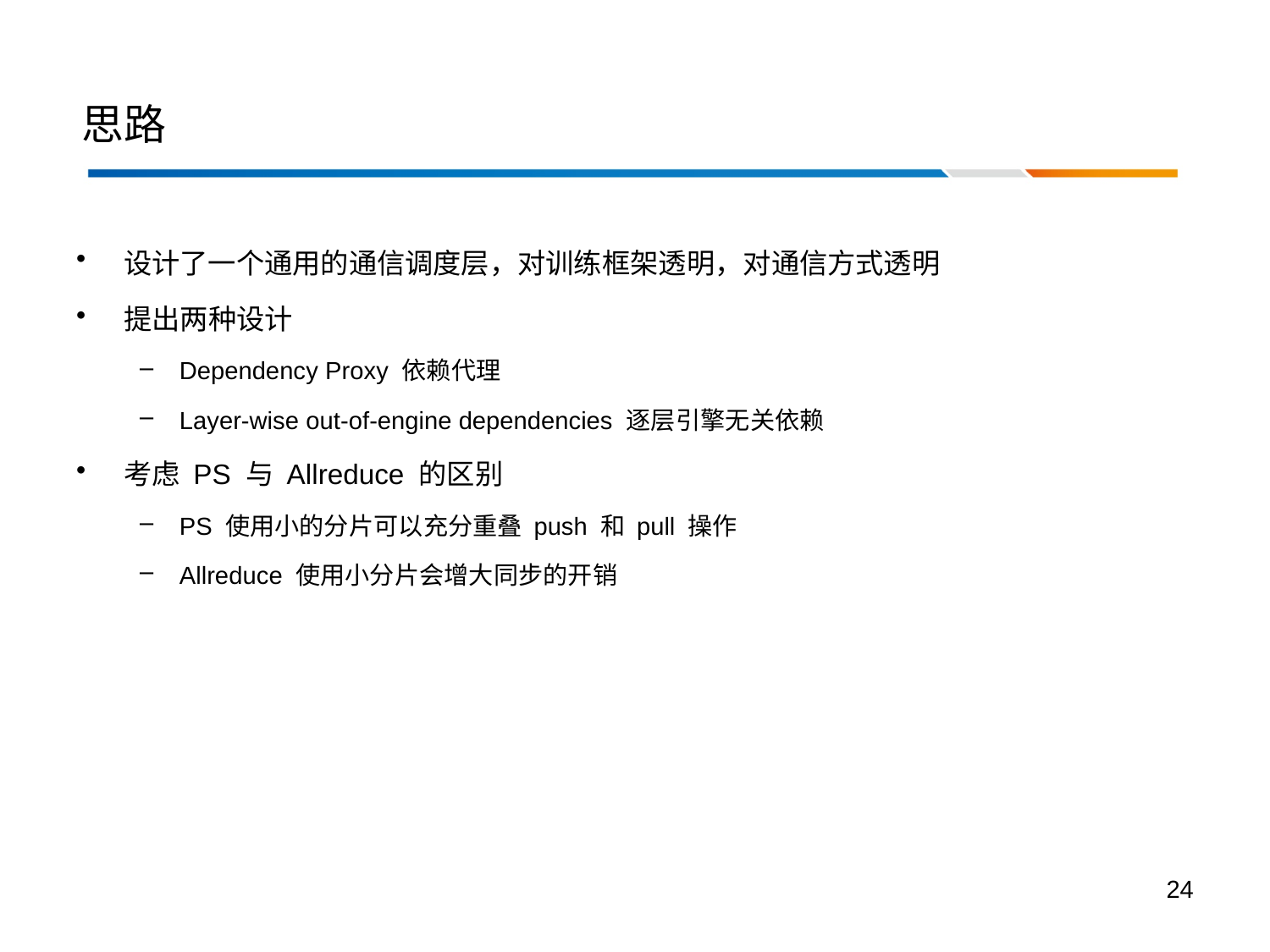

# 思路
设计了一个通用的通信调度层，对训练框架透明，对通信方式透明
提出两种设计
Dependency Proxy 依赖代理
Layer-wise out-of-engine dependencies 逐层引擎无关依赖
考虑 PS 与 Allreduce 的区别
PS 使用小的分片可以充分重叠 push 和 pull 操作
Allreduce 使用小分片会增大同步的开销
24